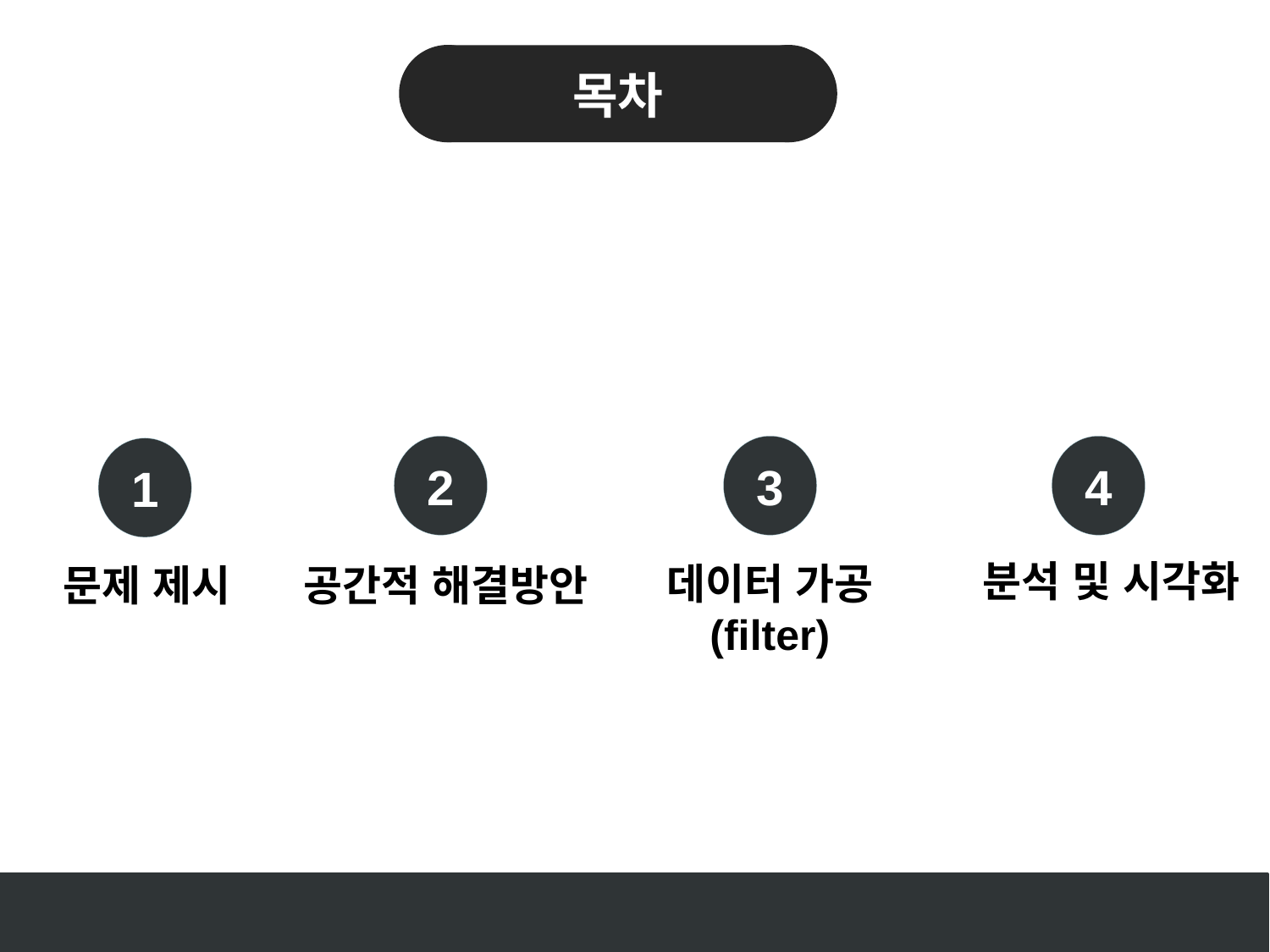

목차
2
3
4
1
분석 및 시각화
데이터 가공
(filter)
공간적 해결방안
문제 제시